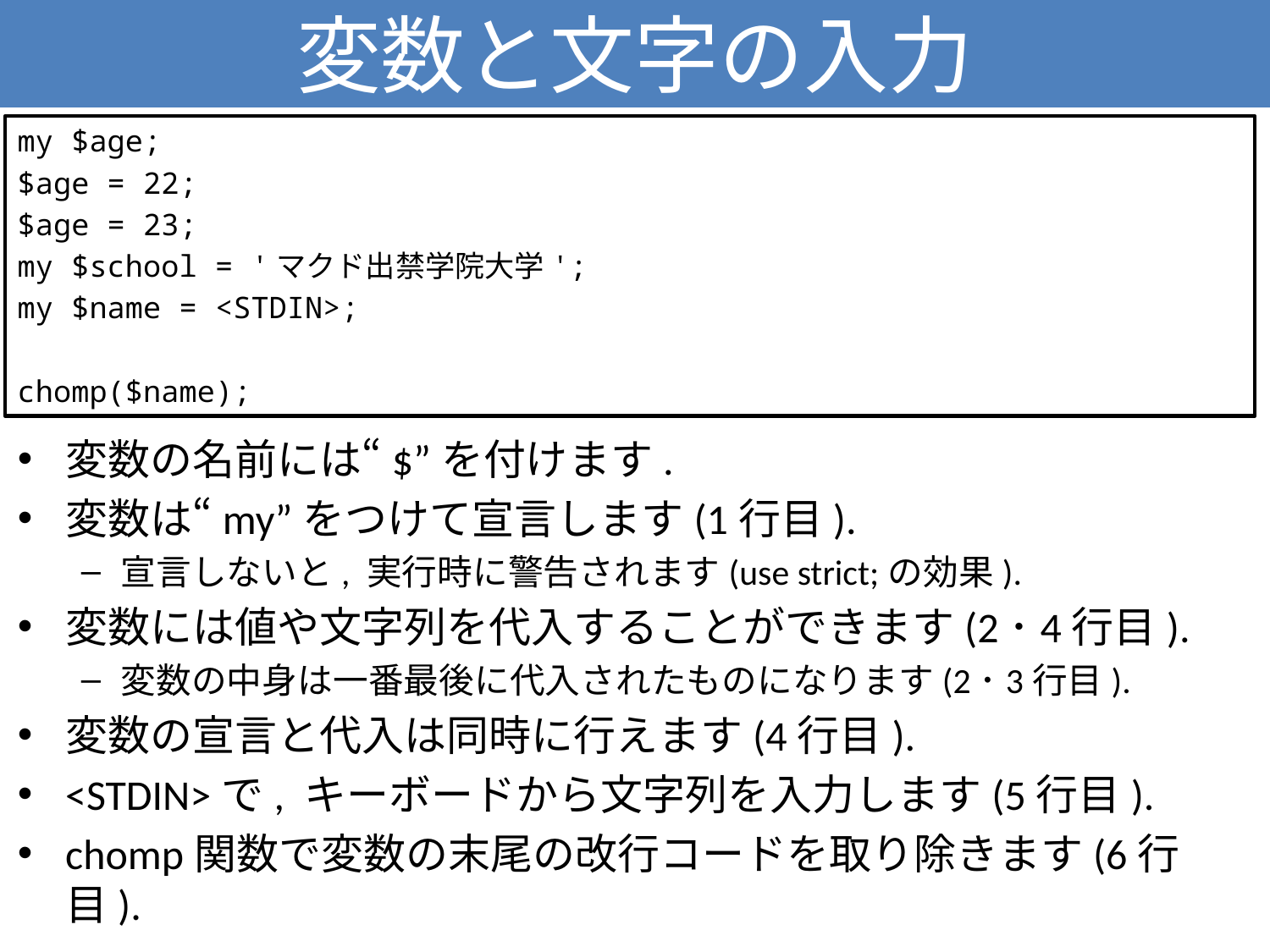

変数と文字の入力
my $age;
$age = 22;
$age = 23;
my $school = 'マクド出禁学院大学';
my $name = <STDIN>;

chomp($name);
変数の名前には“$”を付けます.
変数は“my”をつけて宣言します(1行目).
宣言しないと, 実行時に警告されます(use strict;の効果).
変数には値や文字列を代入することができます(2･4行目).
変数の中身は一番最後に代入されたものになります(2･3行目).
変数の宣言と代入は同時に行えます(4行目).
<STDIN>で, キーボードから文字列を入力します(5行目).
chomp関数で変数の末尾の改行コードを取り除きます(6行目).